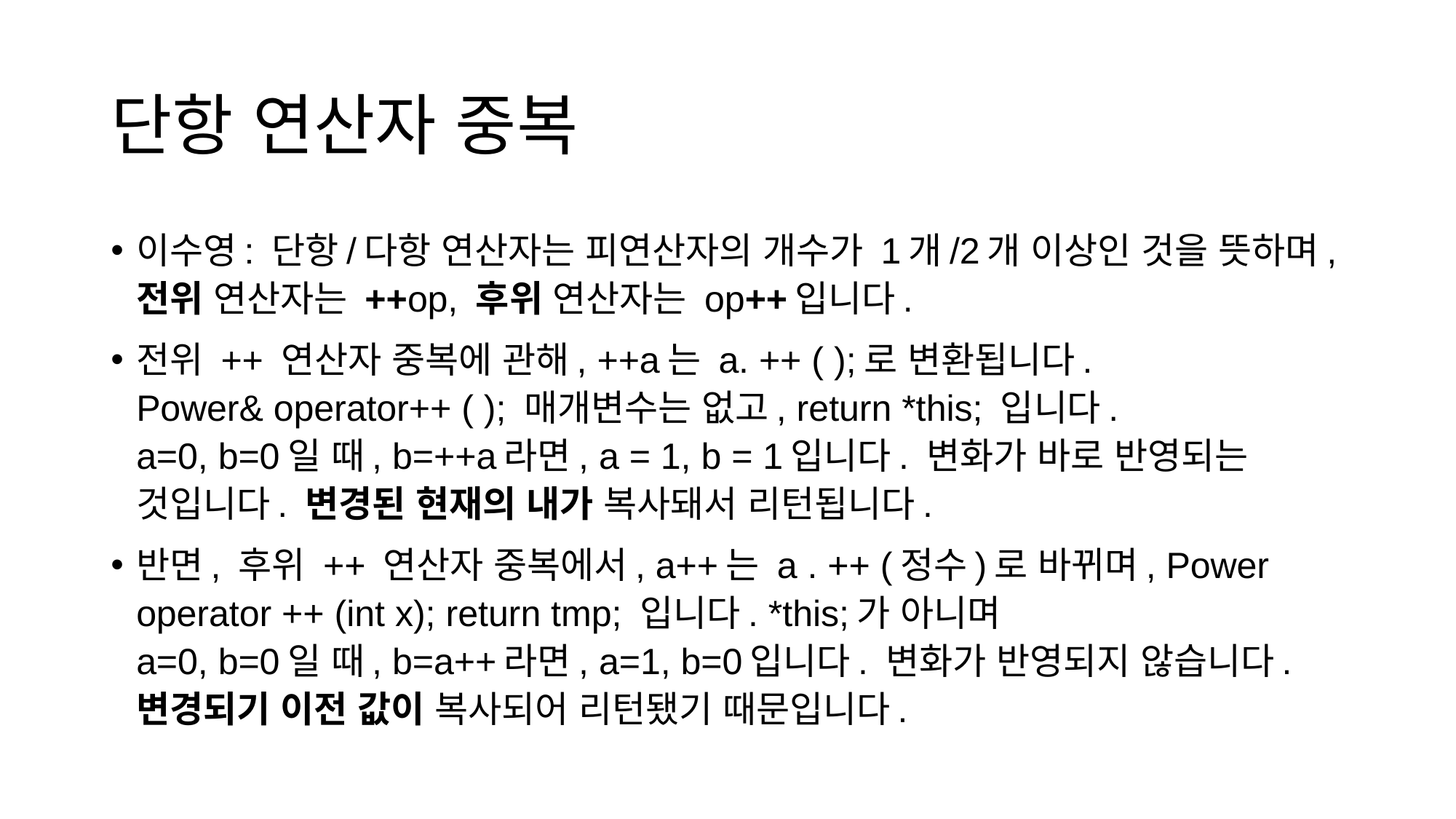

# 단항 연산자 중복
이수영: 단항/다항 연산자는 피연산자의 개수가 1개/2개 이상인 것을 뜻하며, 전위 연산자는 ++op, 후위 연산자는 op++입니다.
전위 ++ 연산자 중복에 관해, ++a는 a. ++ ( );로 변환됩니다.
Power& operator++ ( ); 매개변수는 없고, return *this; 입니다.
a=0, b=0일 때, b=++a라면, a = 1, b = 1입니다. 변화가 바로 반영되는 것입니다. 변경된 현재의 내가 복사돼서 리턴됩니다.
반면, 후위 ++ 연산자 중복에서, a++는 a . ++ (정수)로 바뀌며, Power operator ++ (int x); return tmp; 입니다. *this;가 아니며
a=0, b=0일 때, b=a++라면, a=1, b=0입니다. 변화가 반영되지 않습니다. 변경되기 이전 값이 복사되어 리턴됐기 때문입니다.